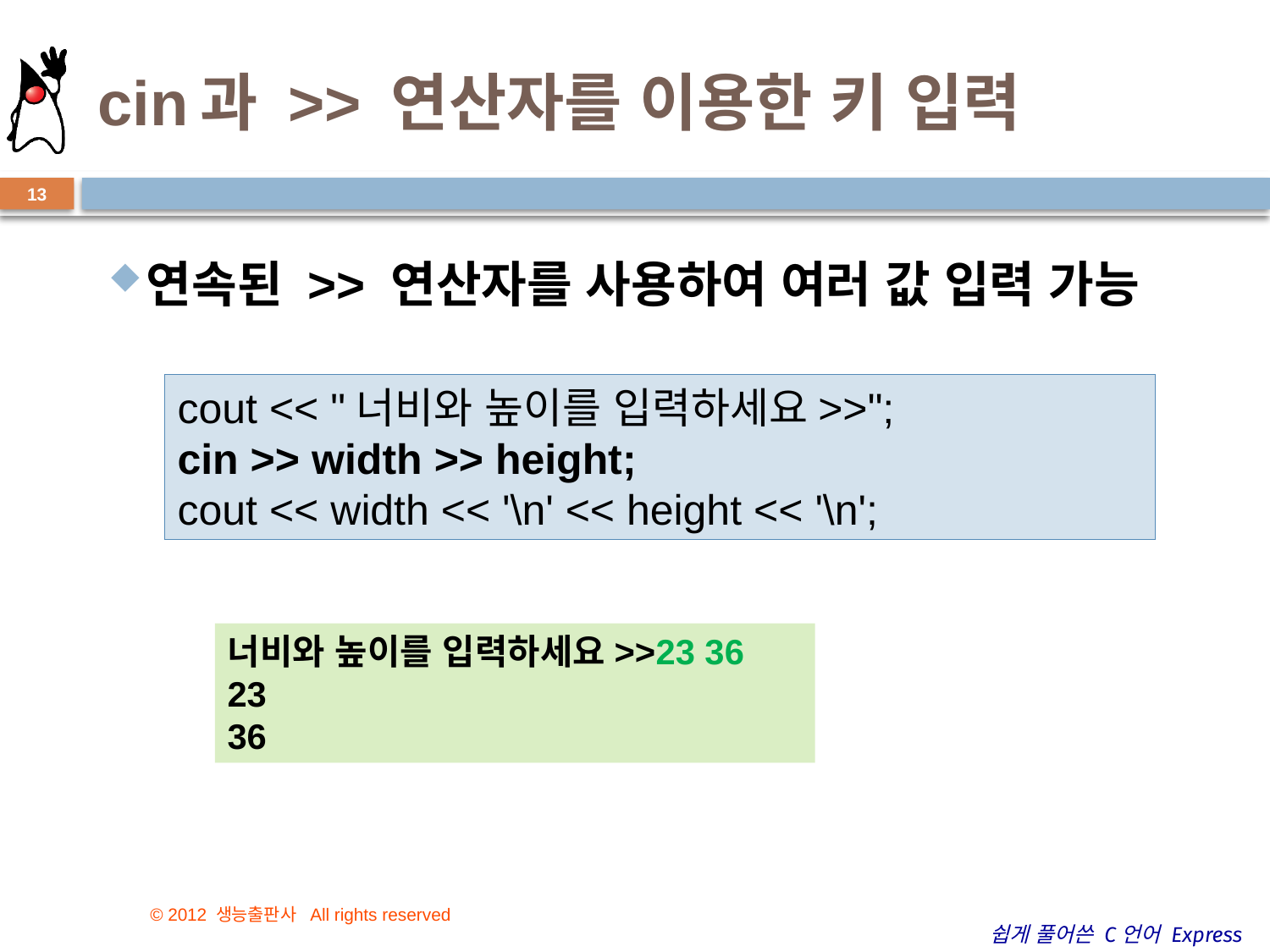

# cin과 >> 연산자를 이용한 키 입력
13

연속된 >> 연산자를 사용하여 여러 값 입력 가능

cout << "너비와 높이를 입력하세요>>";
cin >> width >> height;
cout << width << '\n' << height << '\n';
너비와 높이를 입력하세요>>23 36
23
36